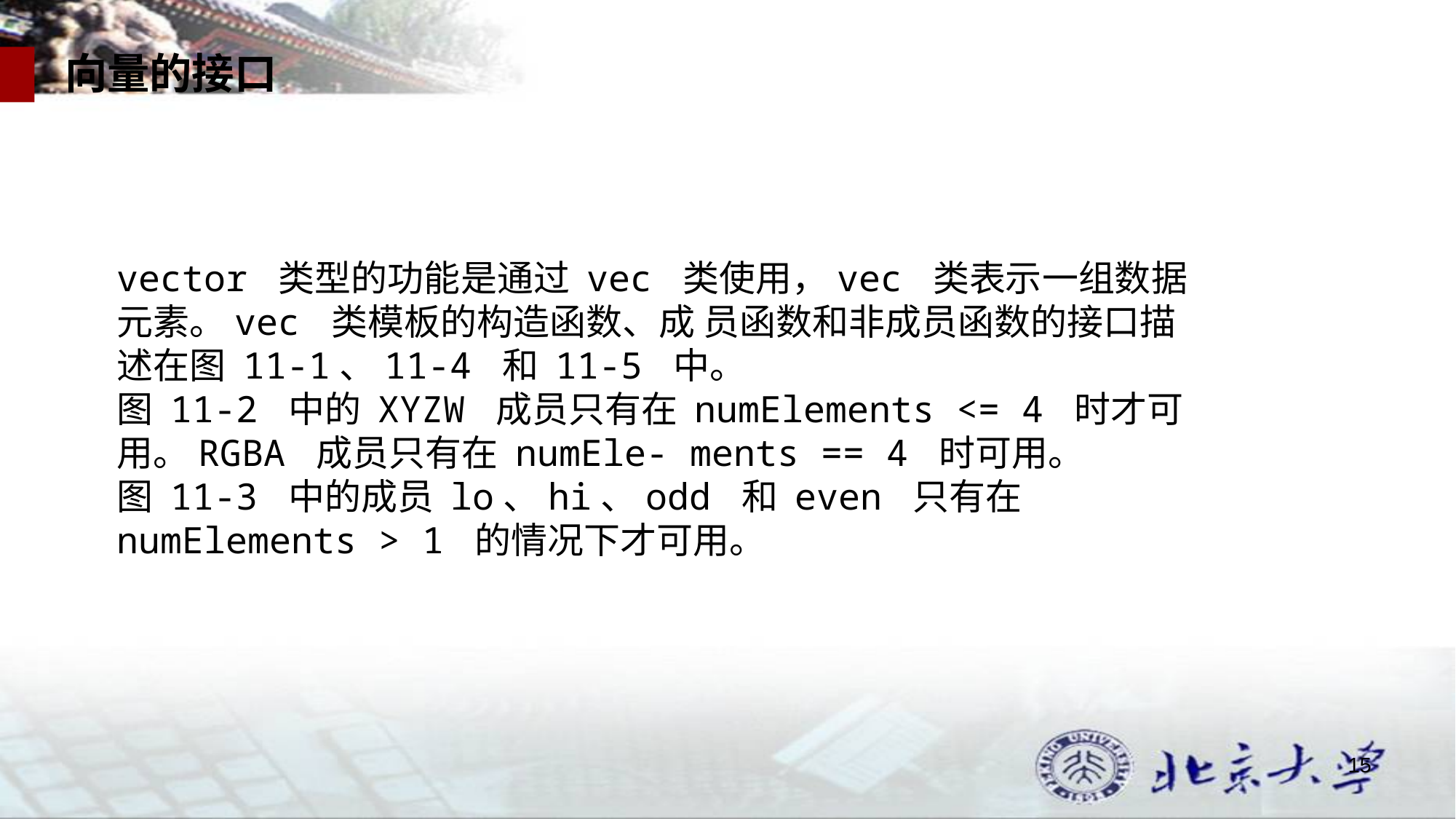

向量的接口

vector 类型的功能是通过 vec 类使用，vec 类表示一组数据元素。vec 类模板的构造函数、成 员函数和非成员函数的接口描述在图 11-1、11-4 和 11-5 中。
图 11-2 中的 XYZW 成员只有在 numElements <= 4 时才可用。RGBA 成员只有在 numEle- ments == 4 时可用。
图 11-3 中的成员 lo、hi、odd 和 even 只有在 numElements > 1 的情况下才可用。
15